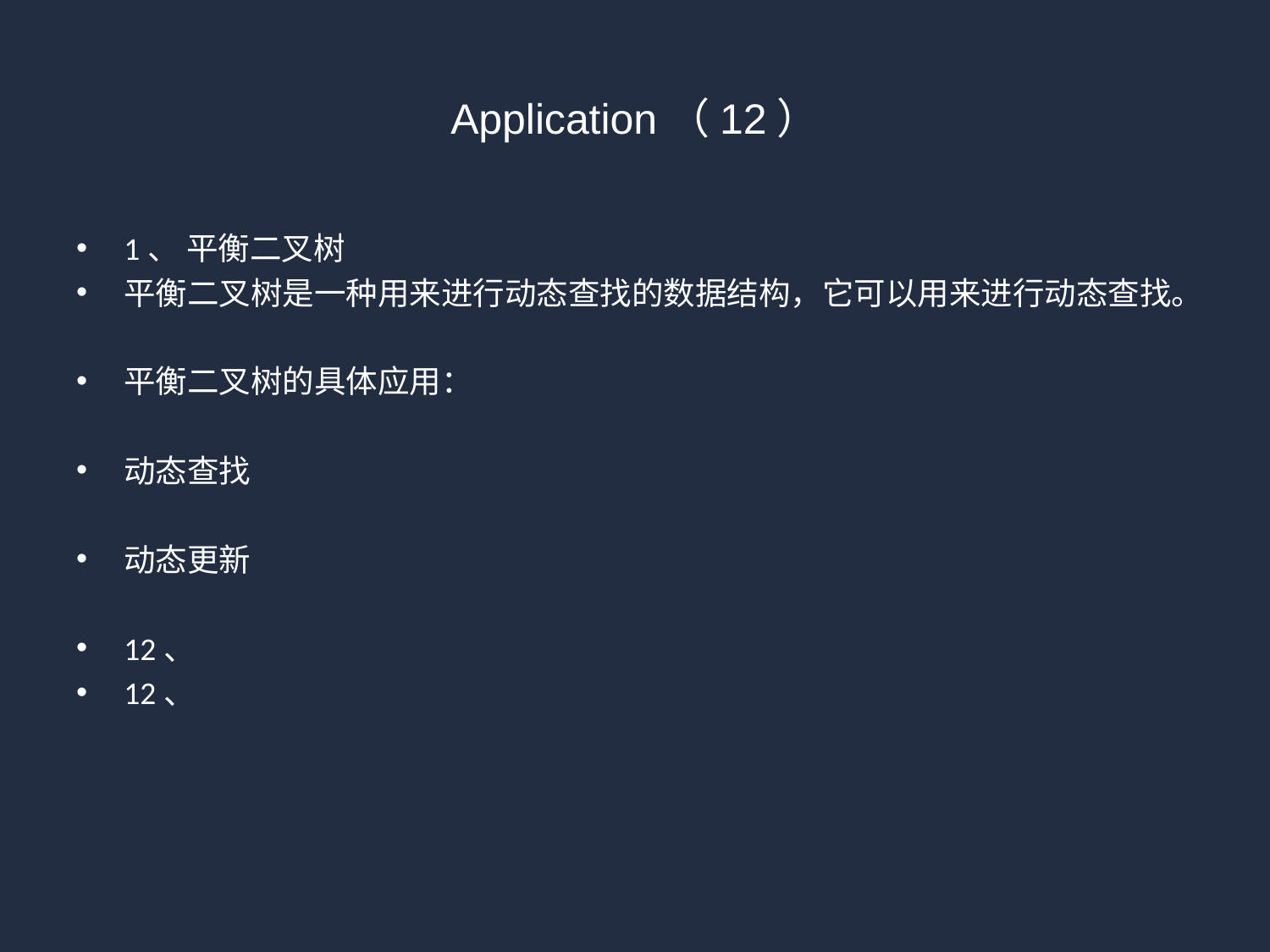

# Application（12）
1、 平衡二叉树
平衡二叉树是一种用来进行动态查找的数据结构，它可以用来进行动态查找。

平衡二叉树的具体应用：

动态查找

动态更新

12、
12、